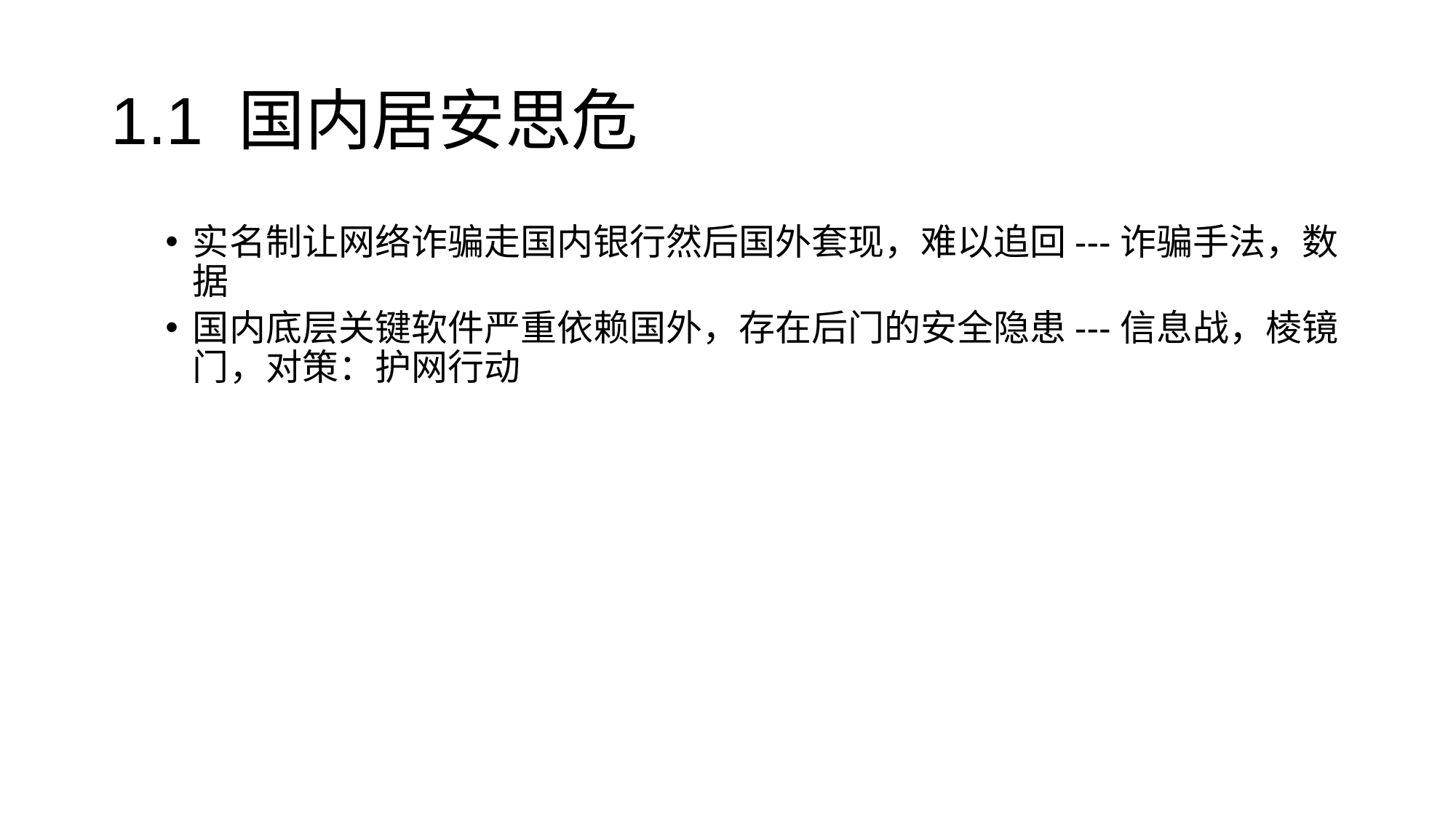

# 1.1 国内居安思危
实名制让网络诈骗走国内银行然后国外套现，难以追回---诈骗手法，数据
国内底层关键软件严重依赖国外，存在后门的安全隐患---信息战，棱镜门，对策：护网行动